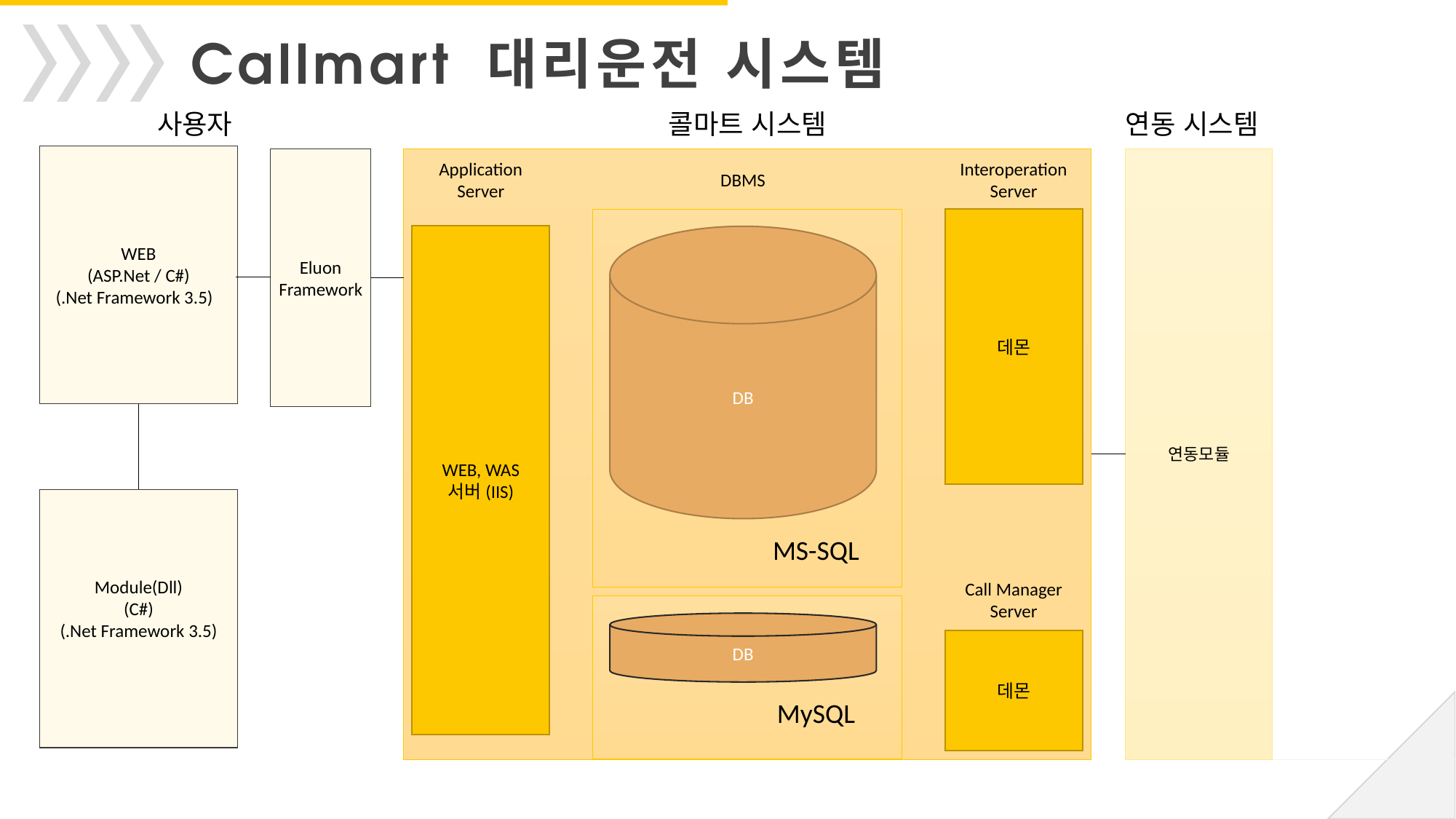

Callmart 대리운전 시스템

사용자
콜마트 시스템
연동 시스템
WEB
(ASP.Net / C#)
(.Net Framework 3.5)
Eluon
Framework

연동모듈
Application
Server
DBMS
Interoperation
Server

데몬
WEB, WAS
서버(IIS)
DB
Module(Dll)
(C#)
(.Net Framework 3.5)

MS-SQL
Call Manager
Server

DB
데몬
MySQL